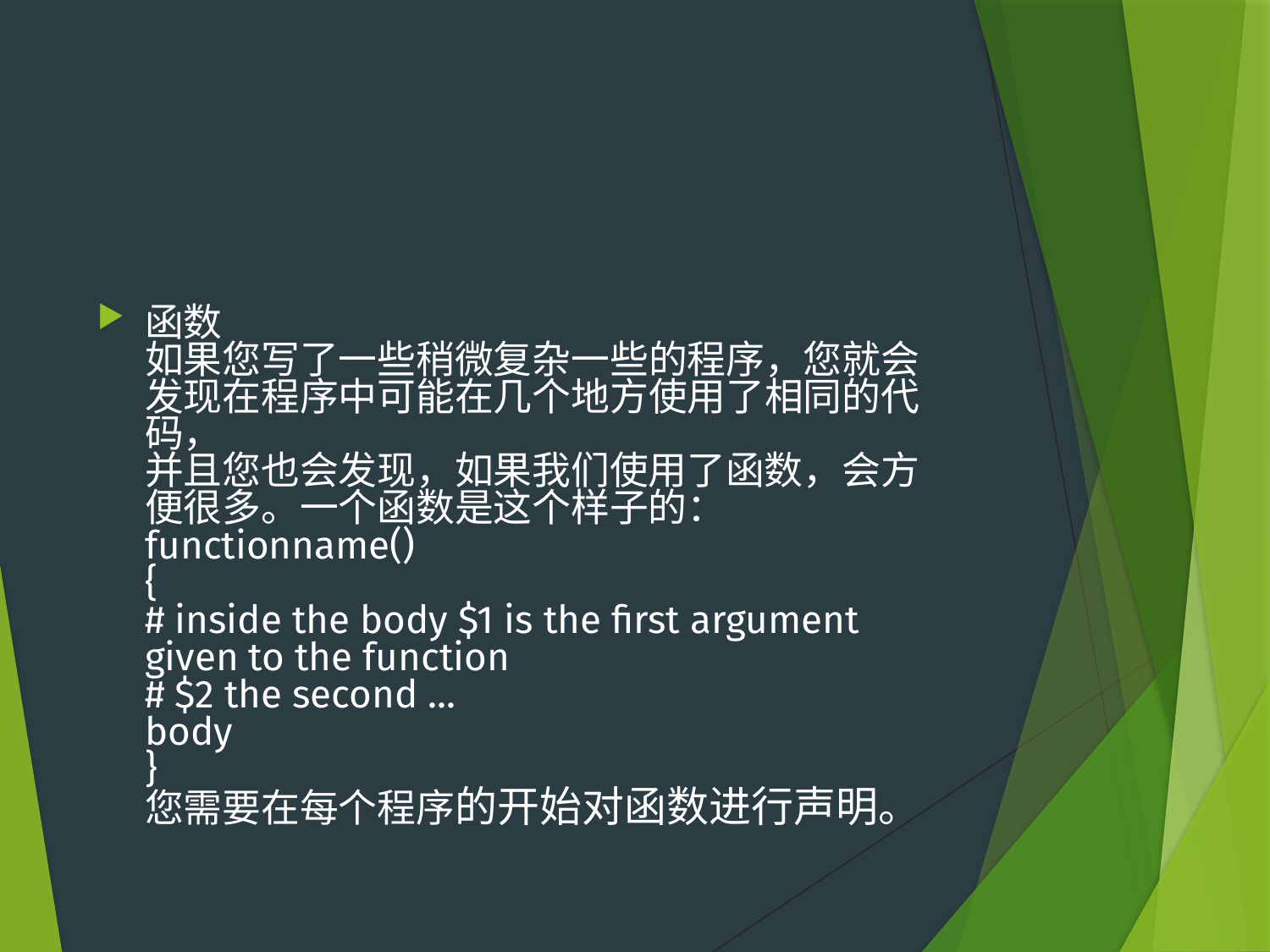

#
函数
如果您写了一些稍微复杂一些的程序，您就会发现在程序中可能在几个地方使用了相同的代码，
并且您也会发现，如果我们使用了函数，会方便很多。一个函数是这个样子的：
functionname()
{
# inside the body $1 is the first argument given to the function
# $2 the second ...
body
}
您需要在每个程序的开始对函数进行声明。